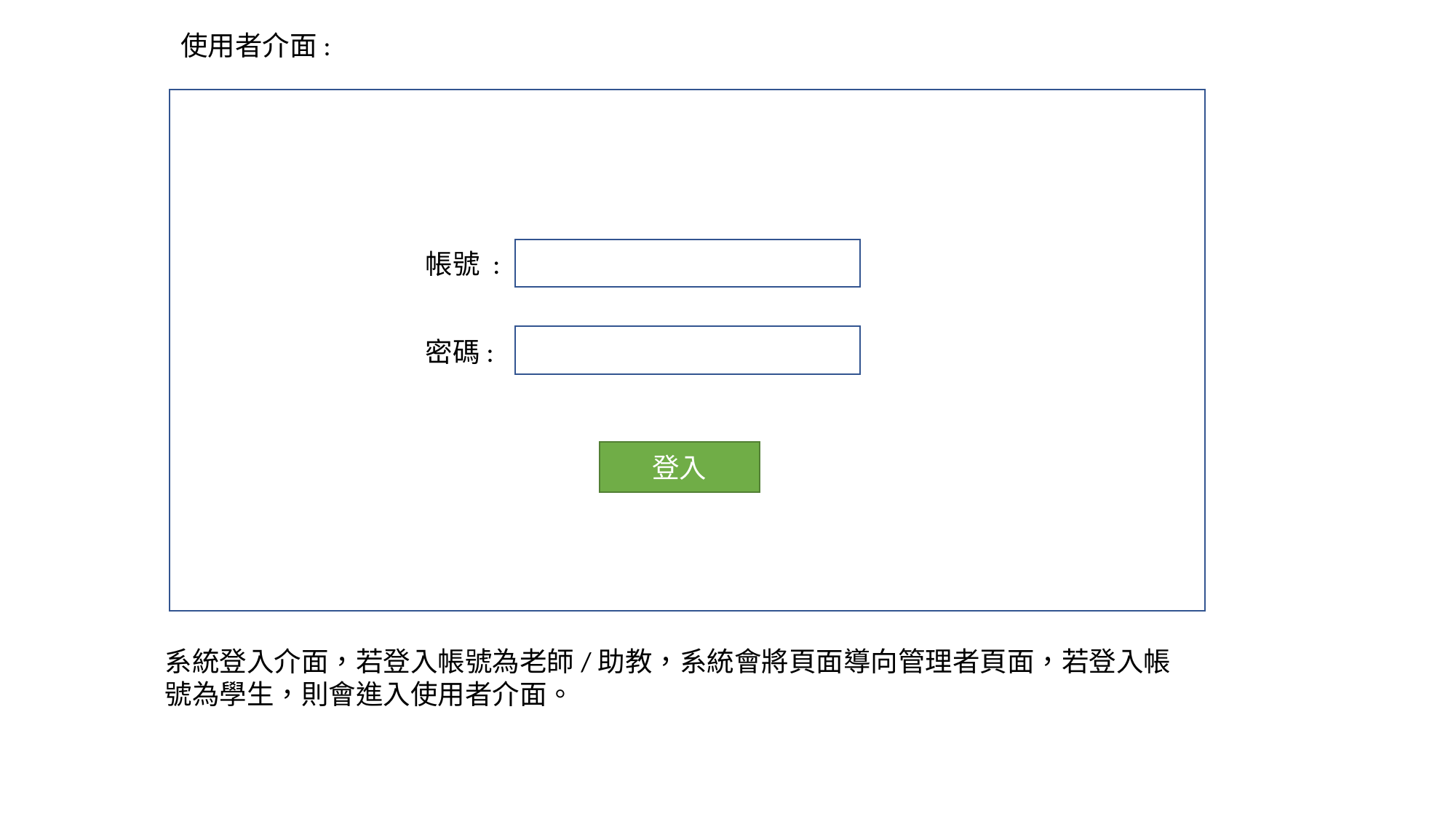

使用者介面:

帳號 :

密碼:
登入
系統登入介面，若登入帳號為老師/助教，系統會將頁面導向管理者頁面，若登入帳號為學生，則會進入使用者介面。